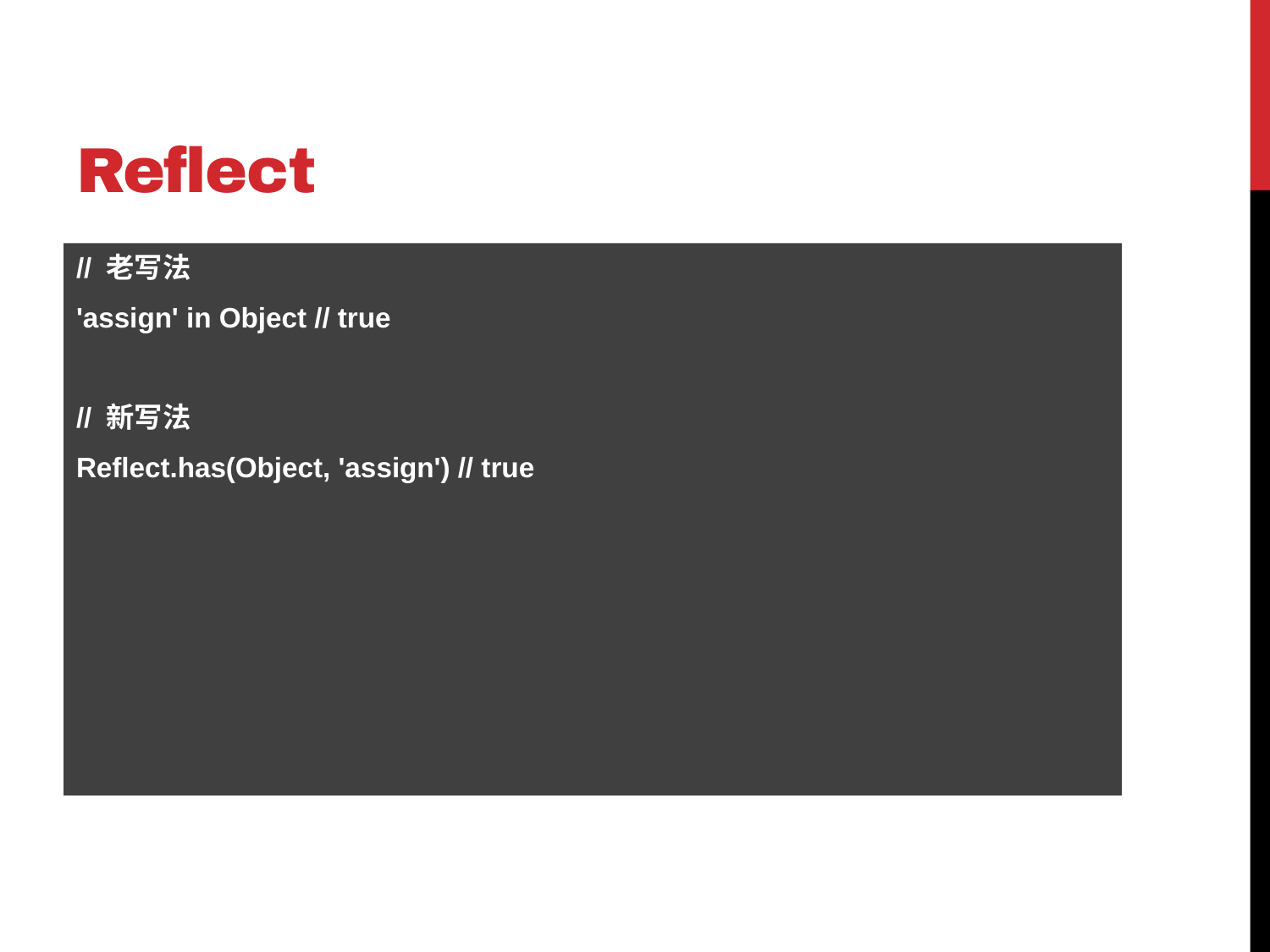

# Reflect
// 老写法
'assign' in Object // true

// 新写法
Reflect.has(Object, 'assign') // true